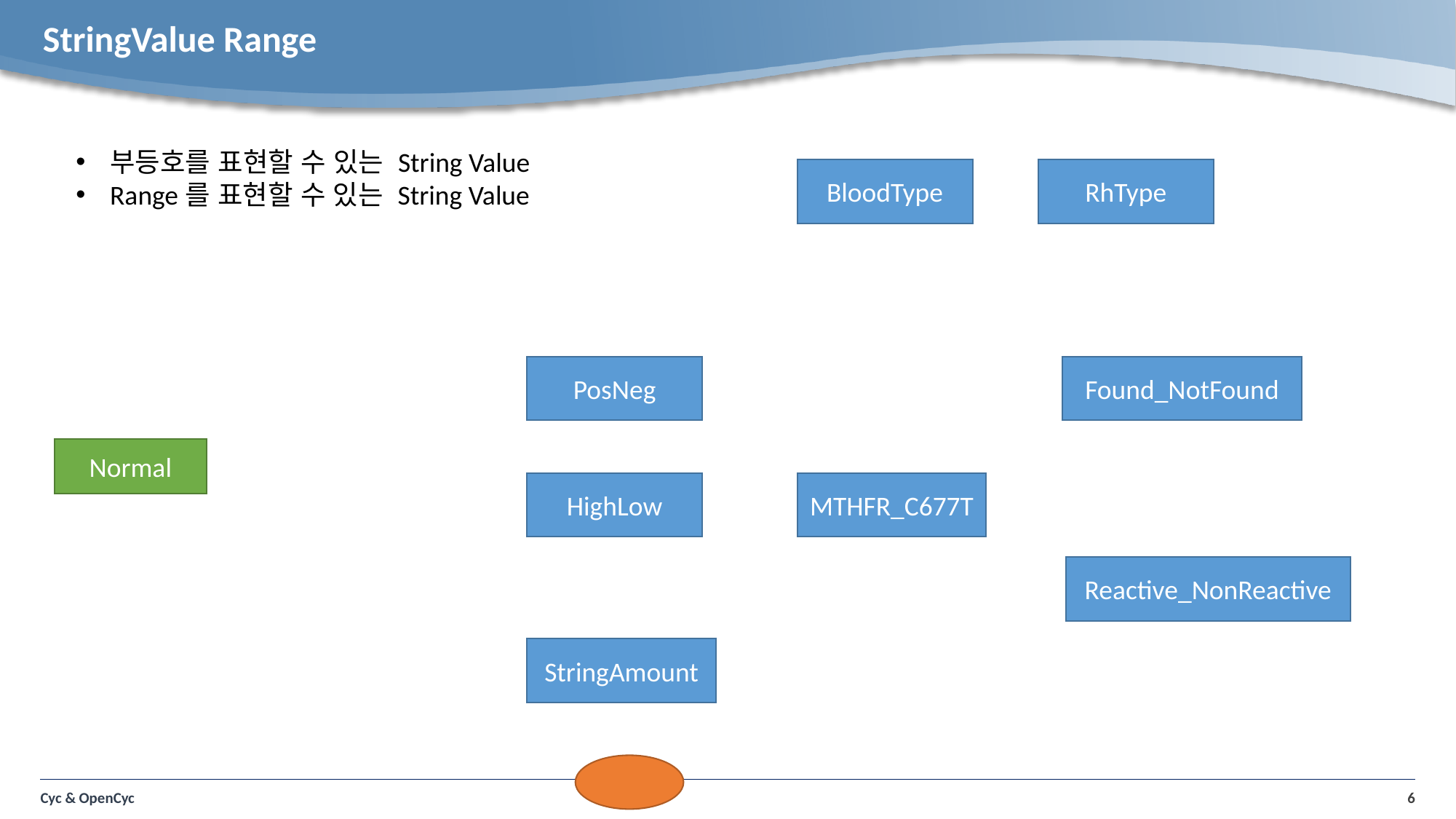

# StringValue Range
부등호를 표현할 수 있는 String Value
Range를 표현할 수 있는 String Value
BloodType
RhType
Found_NotFound
PosNeg
Normal
HighLow
MTHFR_C677T
Reactive_NonReactive
StringAmount